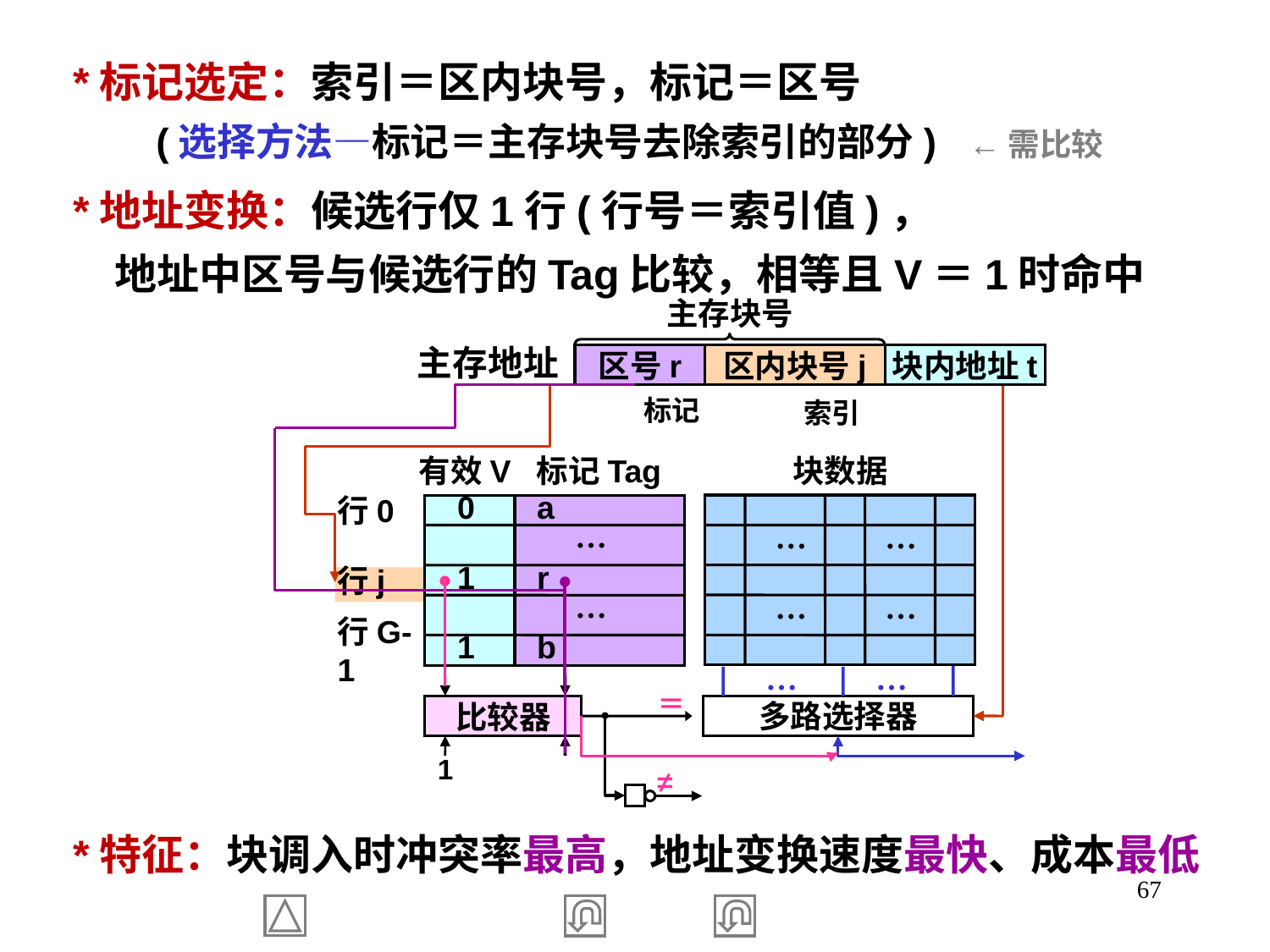

*标记选定：索引＝区内块号，标记＝区号
           (选择方法—标记＝主存块号去除索引的部分)   ←需比较
   *地址变换：候选行仅1行(行号＝索引值)，
       地址中区号与候选行的Tag比较，相等且V＝1时命中

主存块号
主存地址
区号r
区内块号j
块内地址t
索引

标记

＝
比较器

1
≠

…
…

多路选择器

有效V  标记Tag
块数据
行0

0       a

…
…
…

1       r

行j

…
…
…

1       b

行G-1
   *特征：块调入时冲突率最高，地址变换速度最快、成本最低
67